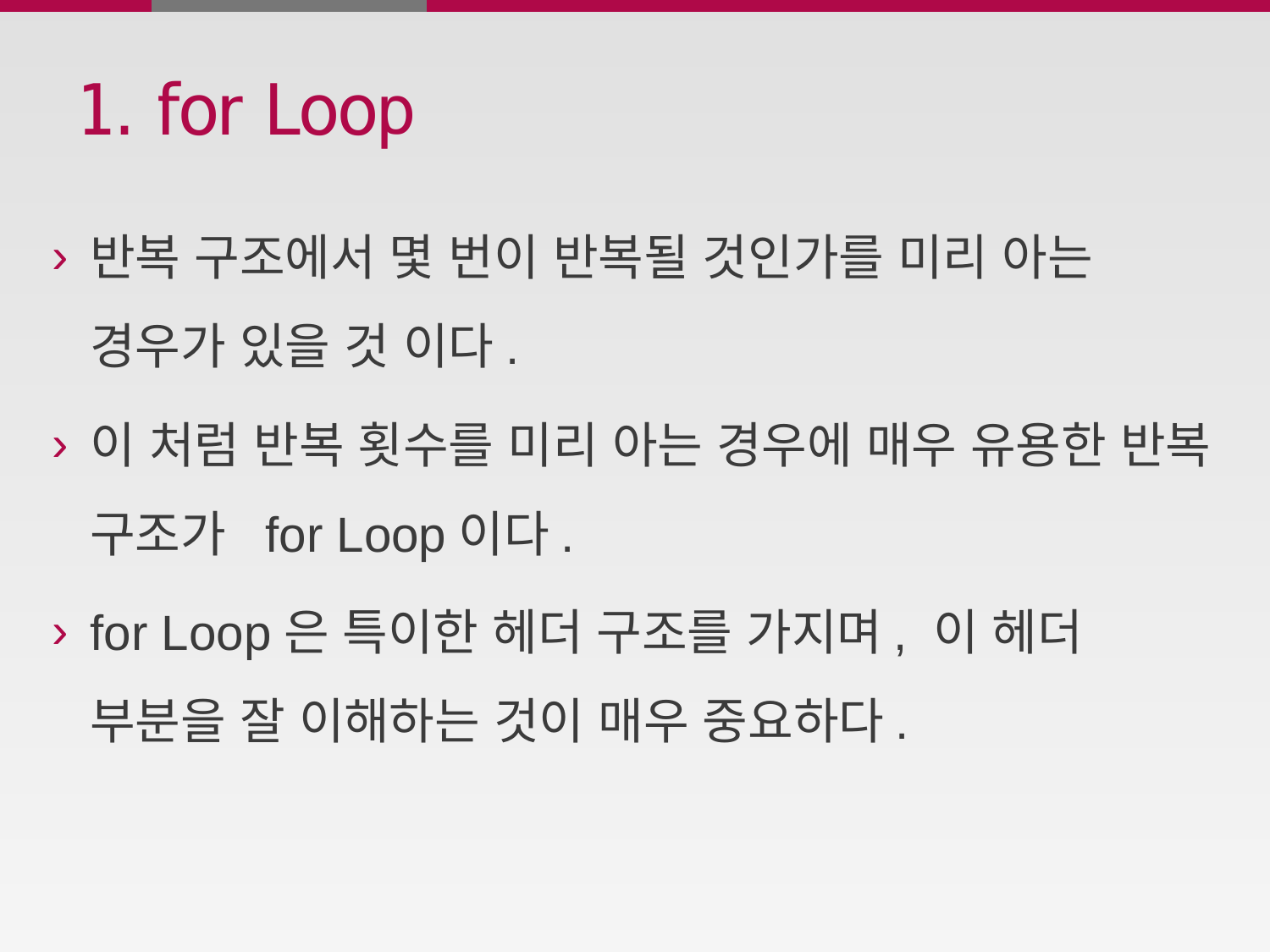

# 1. for Loop
반복 구조에서 몇 번이 반복될 것인가를 미리 아는 경우가 있을 것 이다.
이 처럼 반복 횟수를 미리 아는 경우에 매우 유용한 반복 구조가  for Loop이다.
for Loop은 특이한 헤더 구조를 가지며, 이 헤더 부분을 잘 이해하는 것이 매우 중요하다.